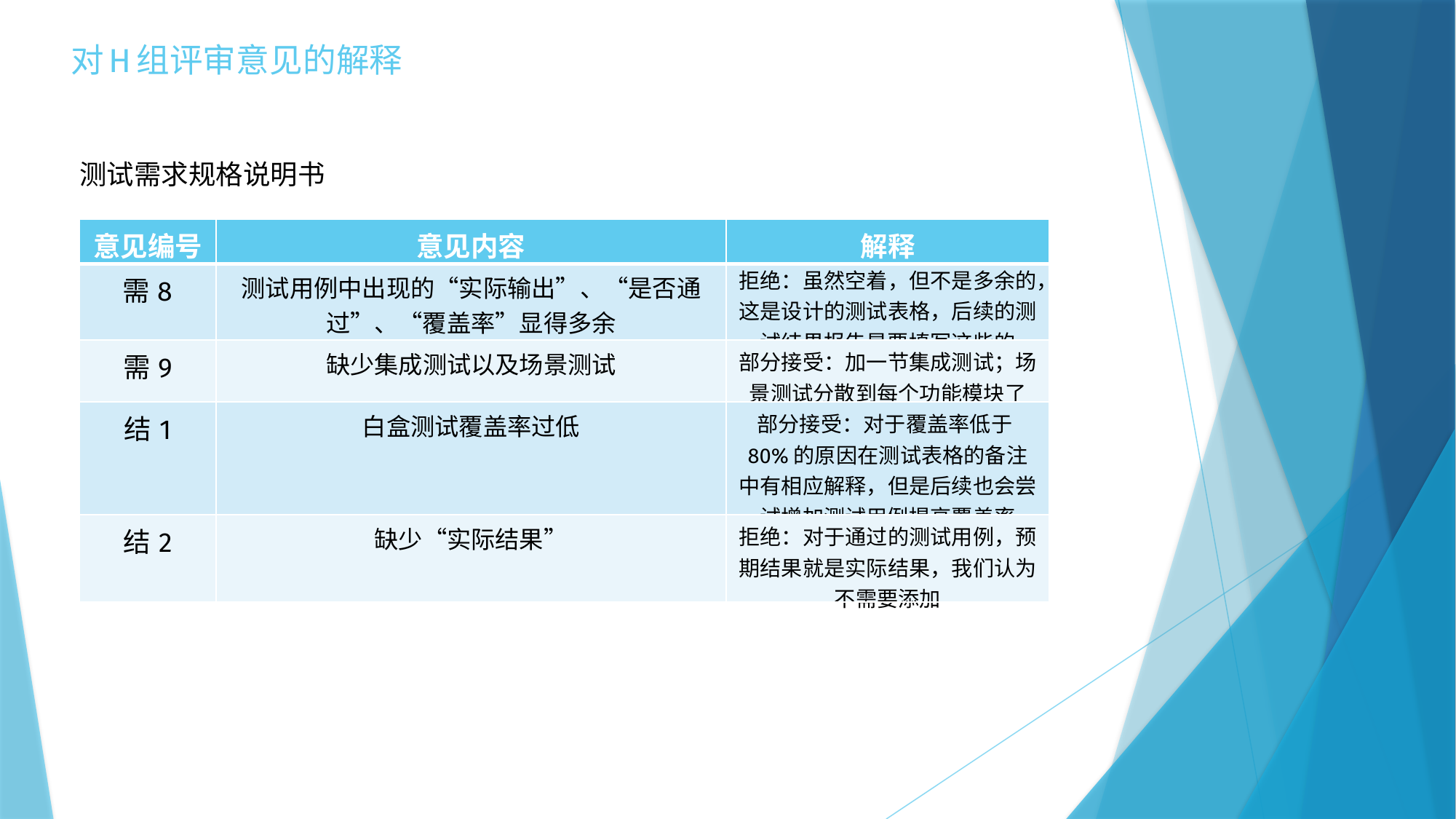

# 对H组评审意见的解释
测试需求规格说明书
| 意见编号 | 意见内容 | 解释 |
| --- | --- | --- |
| 需8 | 测试用例中出现的“实际输出”、“是否通过”、“覆盖率”显得多余 | 拒绝：虽然空着，但不是多余的，这是设计的测试表格，后续的测试结果报告是要填写这些的 |
| 需9 | 缺少集成测试以及场景测试 | 部分接受：加一节集成测试；场景测试分散到每个功能模块了 |
| 结1 | 白盒测试覆盖率过低 | 部分接受：对于覆盖率低于80%的原因在测试表格的备注中有相应解释，但是后续也会尝试增加测试用例提高覆盖率 |
| 结2 | 缺少“实际结果” | 拒绝：对于通过的测试用例，预期结果就是实际结果，我们认为不需要添加 |